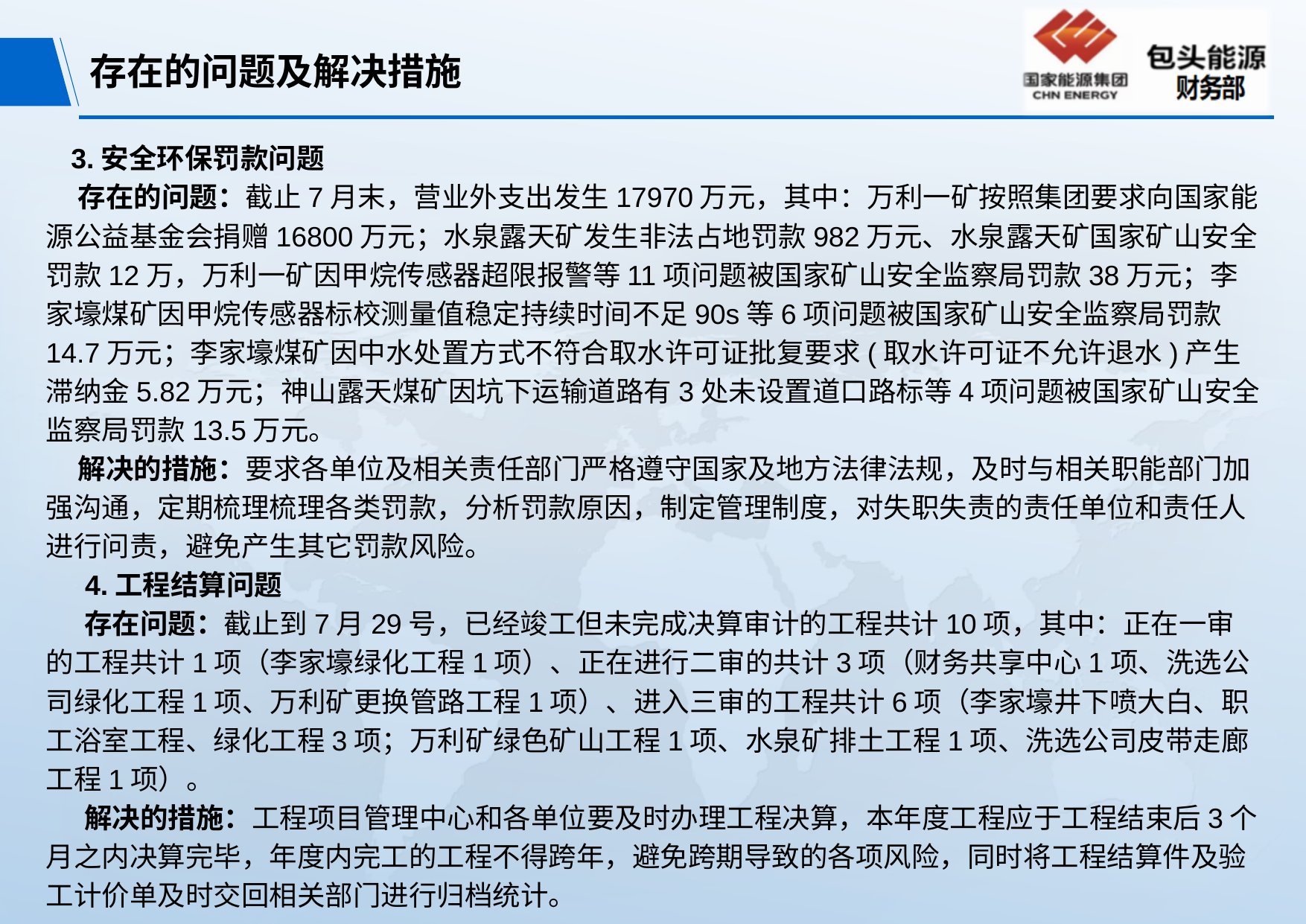

# 存在的问题及解决措施
    3.安全环保罚款问题
    存在的问题：截止7月末，营业外支出发生17970万元，其中：万利一矿按照集团要求向国家能源公益基金会捐赠16800万元；水泉露天矿发生非法占地罚款982万元、水泉露天矿国家矿山安全罚款12万，万利一矿因甲烷传感器超限报警等11项问题被国家矿山安全监察局罚款38万元；李家壕煤矿因甲烷传感器标校测量值稳定持续时间不足90s等6项问题被国家矿山安全监察局罚款14.7万元；李家壕煤矿因中水处置方式不符合取水许可证批复要求(取水许可证不允许退水)产生滞纳金5.82万元；神山露天煤矿因坑下运输道路有3处未设置道口路标等4项问题被国家矿山安全监察局罚款13.5万元。
    解决的措施：要求各单位及相关责任部门严格遵守国家及地方法律法规，及时与相关职能部门加强沟通，定期梳理梳理各类罚款，分析罚款原因，制定管理制度，对失职失责的责任单位和责任人进行问责，避免产生其它罚款风险。
     4.工程结算问题
     存在问题：截止到7月29号，已经竣工但未完成决算审计的工程共计10项，其中：正在一审的工程共计1项（李家壕绿化工程1项）、正在进行二审的共计3项（财务共享中心1项、洗选公司绿化工程1项、万利矿更换管路工程1项）、进入三审的工程共计6项（李家壕井下喷大白、职工浴室工程、绿化工程3项；万利矿绿色矿山工程1项、水泉矿排土工程1项、洗选公司皮带走廊工程1项）。
     解决的措施：工程项目管理中心和各单位要及时办理工程决算，本年度工程应于工程结束后3个月之内决算完毕，年度内完工的工程不得跨年，避免跨期导致的各项风险，同时将工程结算件及验工计价单及时交回相关部门进行归档统计。

32